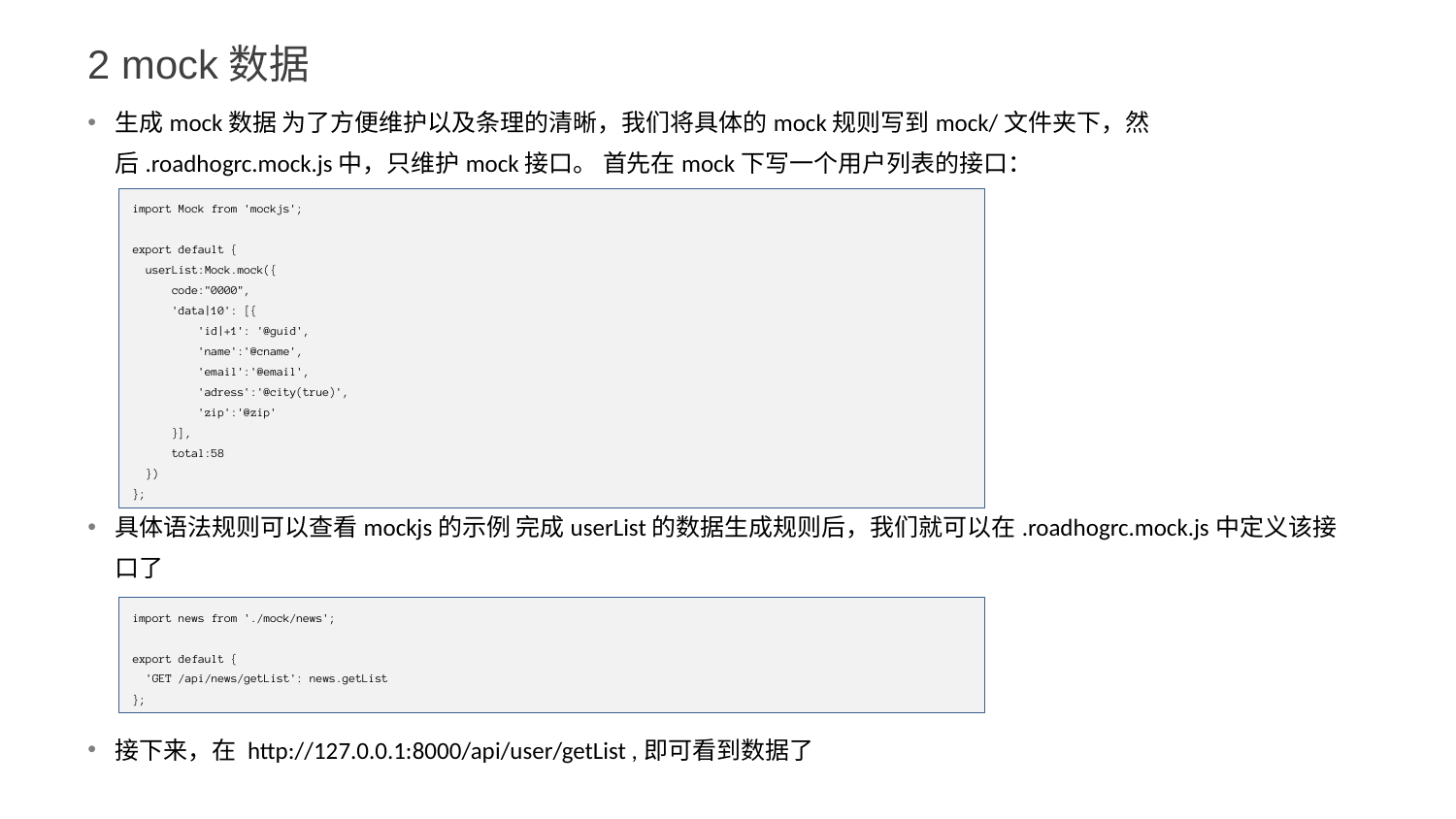

2 mock数据
生成mock数据 为了方便维护以及条理的清晰，我们将具体的mock规则写到mock/文件夹下，然后.roadhogrc.mock.js中，只维护mock接口。 首先在mock下写一个用户列表的接口：

具体语法规则可以查看mockjs的示例 完成userList的数据生成规则后，我们就可以在.roadhogrc.mock.js中定义该接口了

接下来，在 http://127.0.0.1:8000/api/user/getList ,即可看到数据了
import Mock from 'mockjs';

export default {
  userList:Mock.mock({
      code:"0000",
      'data|10': [{
          'id|+1': '@guid',
          'name':'@cname',
          'email':'@email',
          'adress':'@city(true)',
          'zip':'@zip'
      }],
      total:58
  })
};
import news from './mock/news';

export default {
  'GET /api/news/getList': news.getList
};